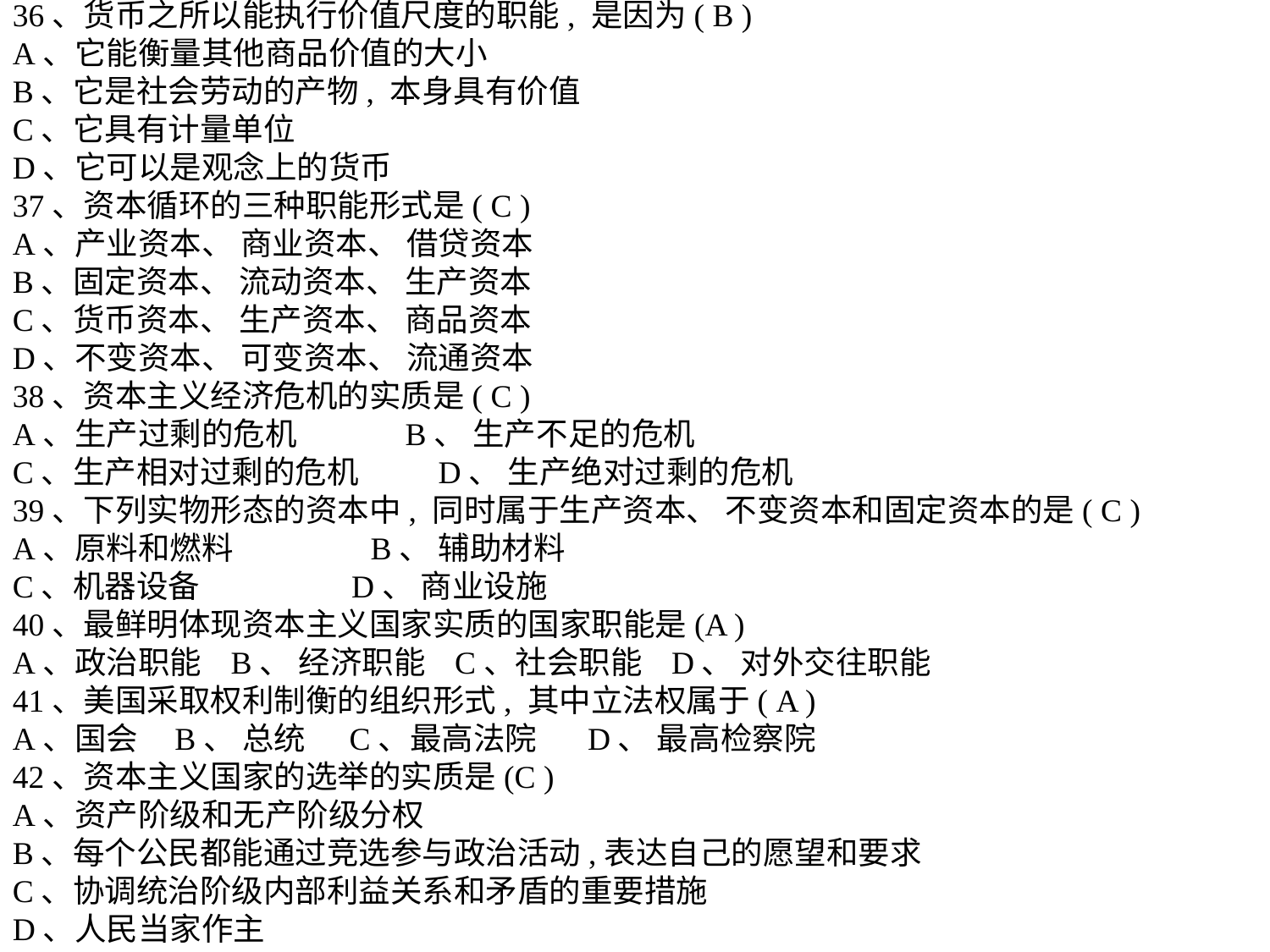

36、货币之所以能执行价值尺度的职能, 是因为( B )
A、它能衡量其他商品价值的大小
B、它是社会劳动的产物, 本身具有价值
C、它具有计量单位
D、它可以是观念上的货币
37、资本循环的三种职能形式是( C )
A、产业资本、 商业资本、 借贷资本
B、固定资本、 流动资本、 生产资本
C、货币资本、 生产资本、 商品资本
D、不变资本、 可变资本、 流通资本
38、资本主义经济危机的实质是( C )
A、生产过剩的危机              B、 生产不足的危机
C、生产相对过剩的危机          D、 生产绝对过剩的危机
39、下列实物形态的资本中, 同时属于生产资本、 不变资本和固定资本的是( C )
A、原料和燃料                  B、 辅助材料
C、机器设备                    D、 商业设施
40、最鲜明体现资本主义国家实质的国家职能是(A )
A、政治职能   B、 经济职能   C、社会职能   D、 对外交往职能
41、美国采取权利制衡的组织形式, 其中立法权属于( A )
A、国会    B、 总统     C、最高法院      D、 最高检察院
42、资本主义国家的选举的实质是(C )
A、资产阶级和无产阶级分权
B、每个公民都能通过竞选参与政治活动,表达自己的愿望和要求
C、协调统治阶级内部利益关系和矛盾的重要措施
D、人民当家作主